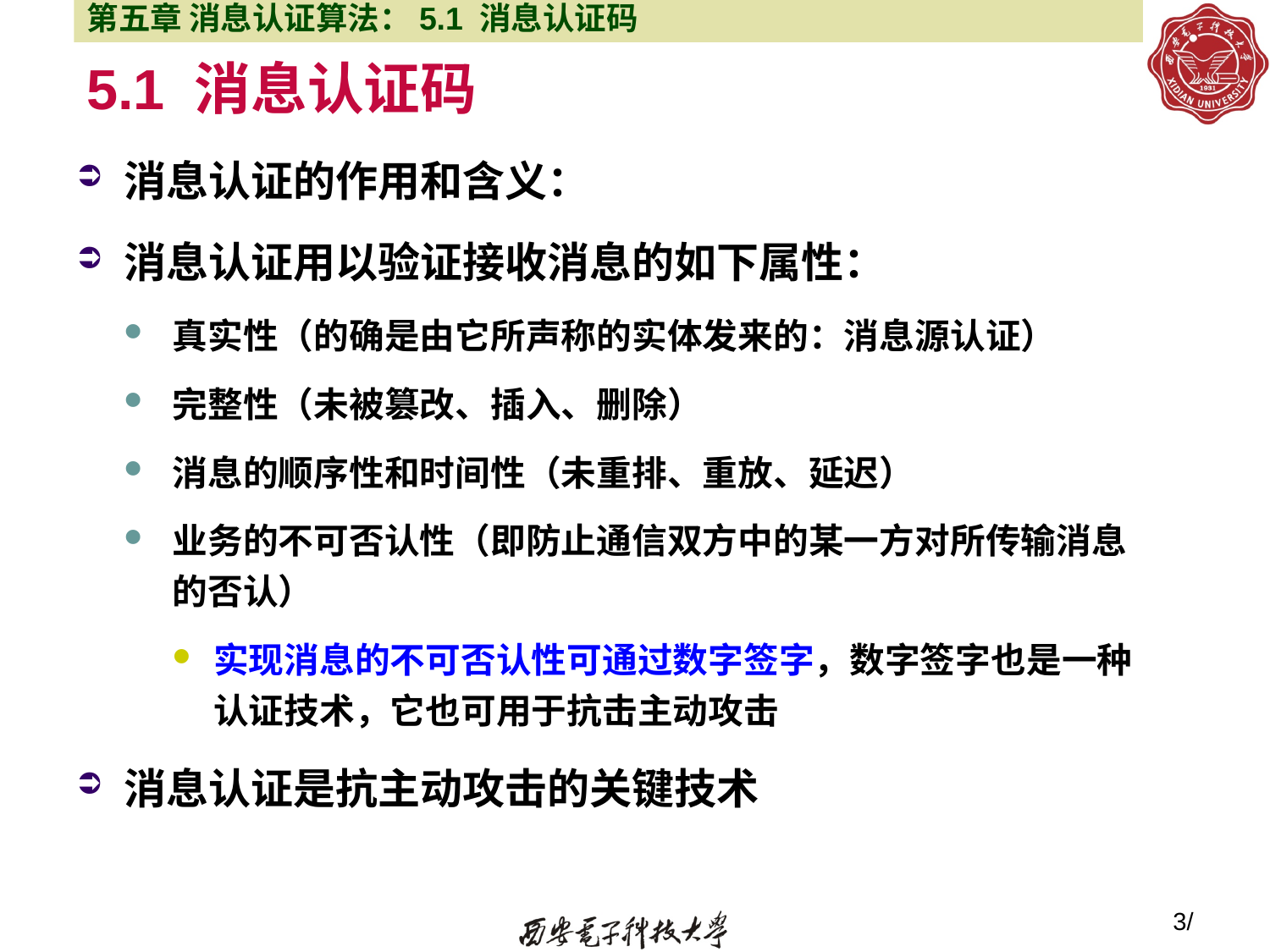

第五章 消息认证算法：5.1 消息认证码
# 5.1 消息认证码
消息认证的作用和含义：
消息认证用以验证接收消息的如下属性：
真实性（的确是由它所声称的实体发来的：消息源认证）
完整性（未被篡改、插入、删除）
消息的顺序性和时间性（未重排、重放、延迟）
业务的不可否认性（即防止通信双方中的某一方对所传输消息的否认）
实现消息的不可否认性可通过数字签字，数字签字也是一种认证技术，它也可用于抗击主动攻击
消息认证是抗主动攻击的关键技术

3/